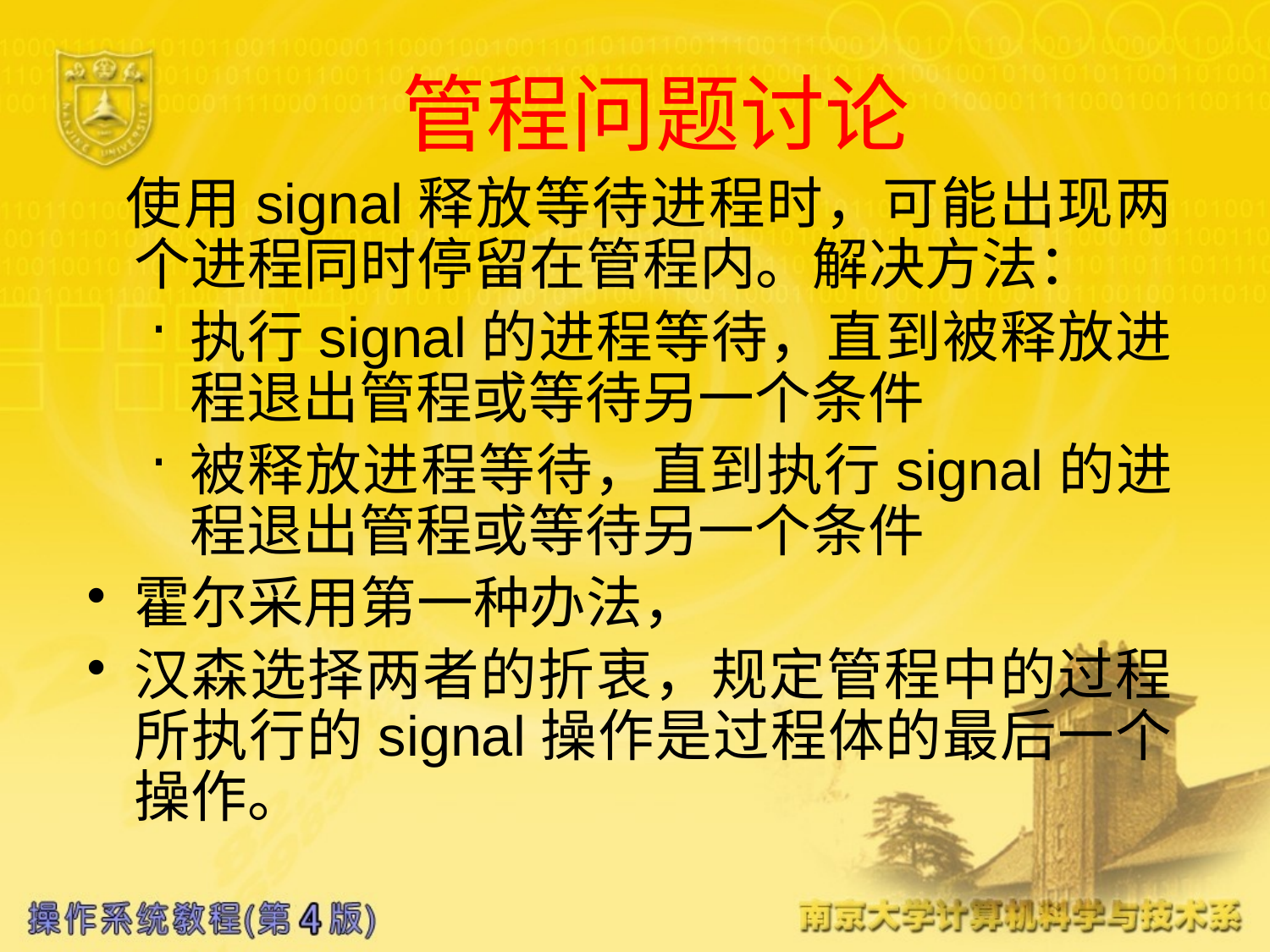

# 管程问题讨论
  使用signal释放等待进程时，可能出现两个进程同时停留在管程内。解决方法：
执行signal的进程等待，直到被释放进程退出管程或等待另一个条件
被释放进程等待，直到执行signal的进程退出管程或等待另一个条件
霍尔采用第一种办法，
汉森选择两者的折衷，规定管程中的过程所执行的signal操作是过程体的最后一个操作。